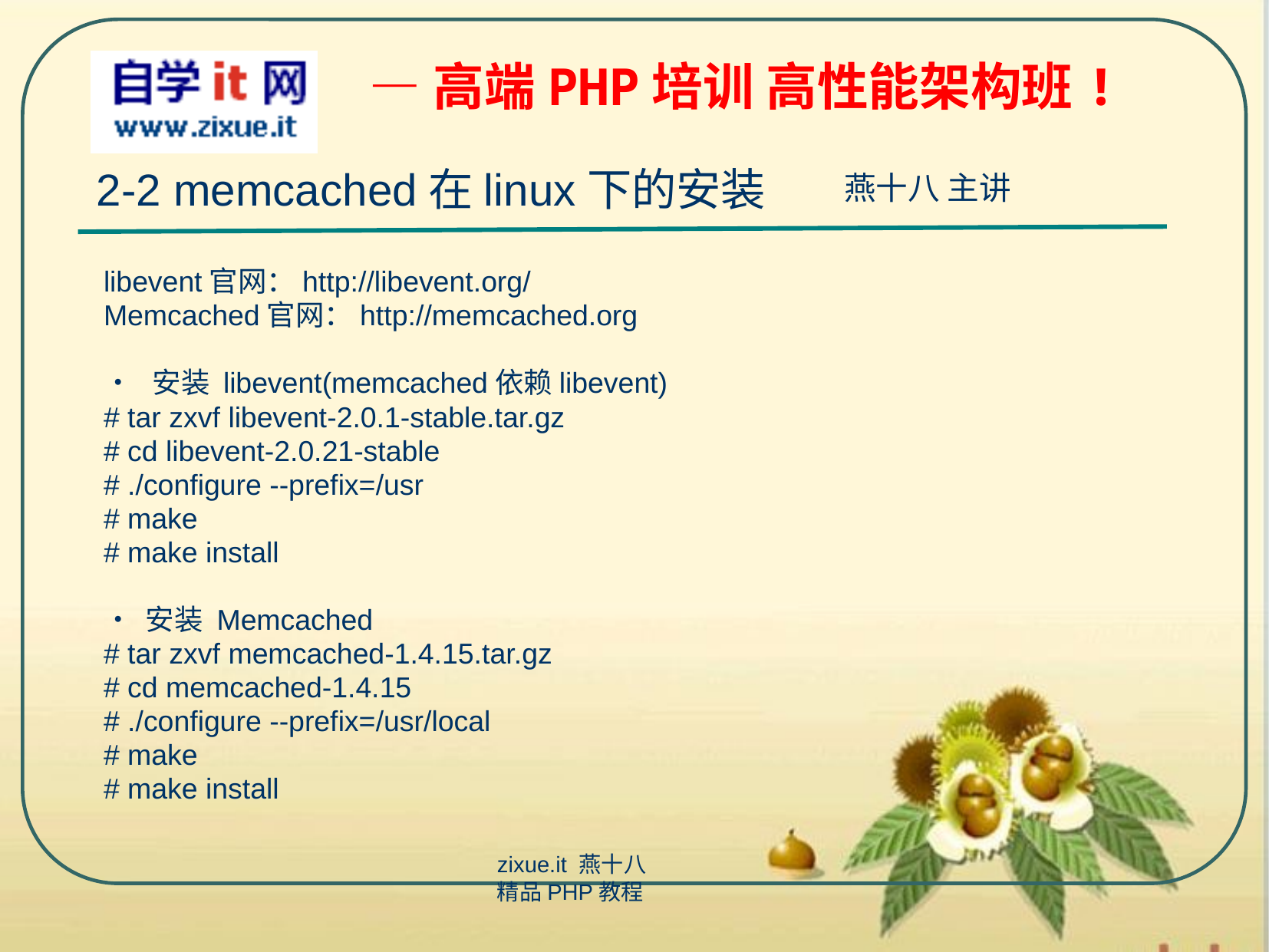

2-2 memcached在linux下的安装
libevent官网：http://libevent.org/
Memcached官网：http://memcached.org

•  安装 libevent(memcached依赖libevent)
# tar zxvf libevent-2.0.1-stable.tar.gz
# cd libevent-2.0.21-stable
# ./configure --prefix=/usr
# make
# make install

• 安装 Memcached
# tar zxvf memcached-1.4.15.tar.gz
# cd memcached-1.4.15
# ./configure --prefix=/usr/local
# make
# make install
zixue.it 燕十八
精品PHP教程